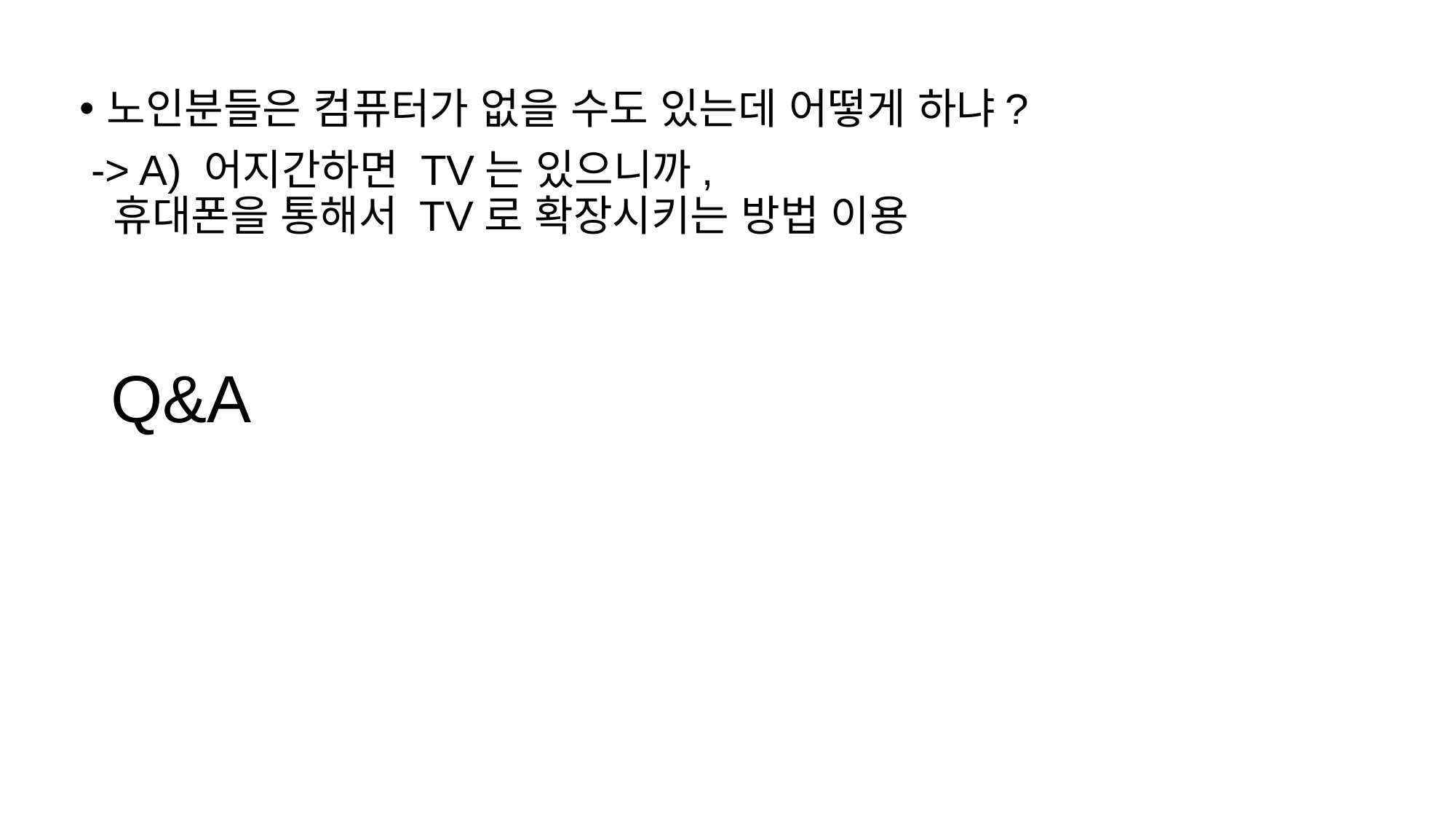

# Q&A
노인분들은 컴퓨터가 없을 수도 있는데 어떻게 하냐?
 -> A) 어지간하면 TV는 있으니까,
  휴대폰을 통해서 TV로 확장시키는 방법 이용